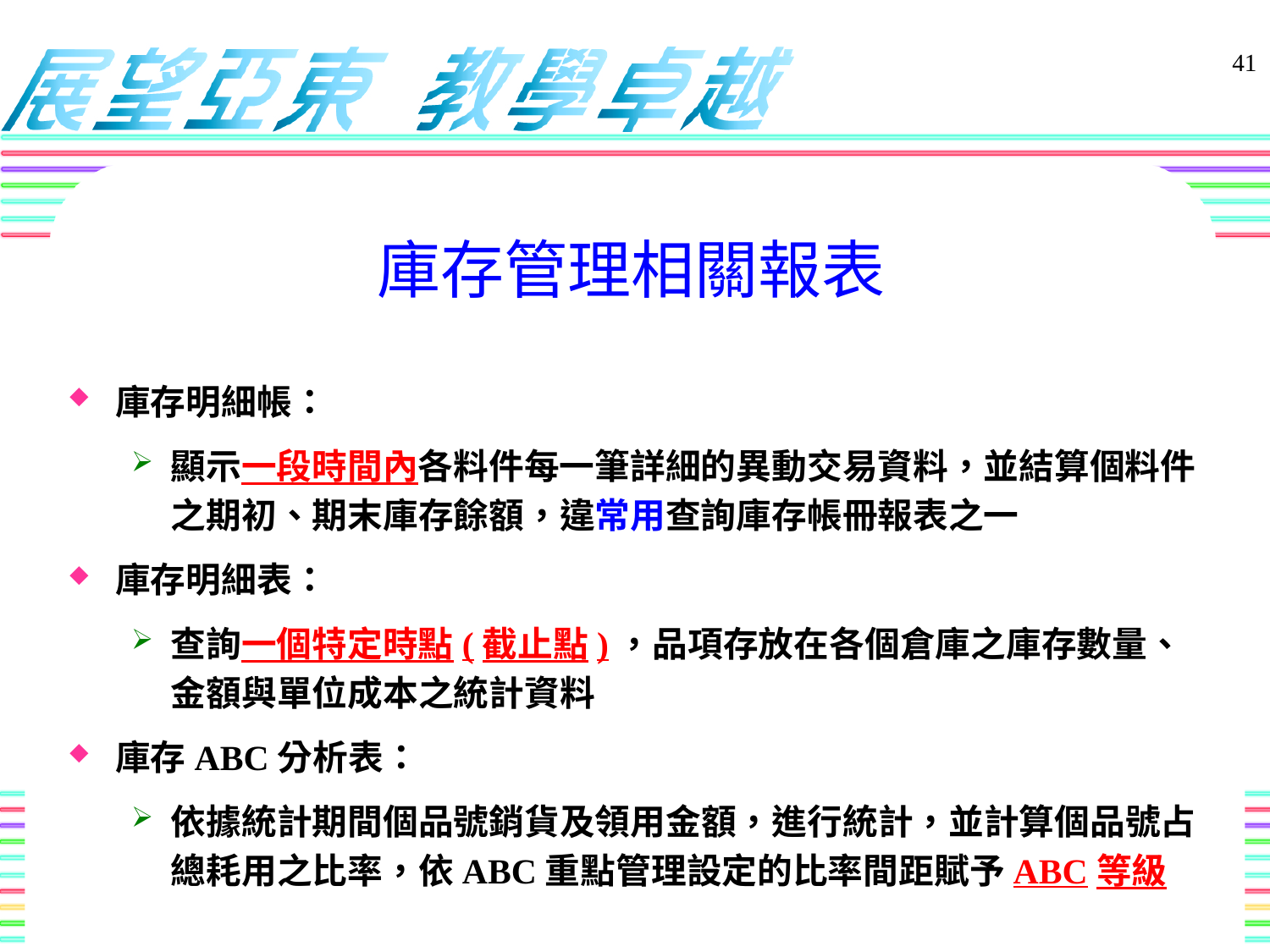

庫存管理相關報表
41

庫存明細帳：
顯示一段時間內各料件每一筆詳細的異動交易資料，並結算個料件之期初、期末庫存餘額，違常用查詢庫存帳冊報表之一
庫存明細表：
查詢一個特定時點(截止點)，品項存放在各個倉庫之庫存數量、金額與單位成本之統計資料
庫存ABC分析表：
依據統計期間個品號銷貨及領用金額，進行統計，並計算個品號占總耗用之比率，依ABC重點管理設定的比率間距賦予ABC等級